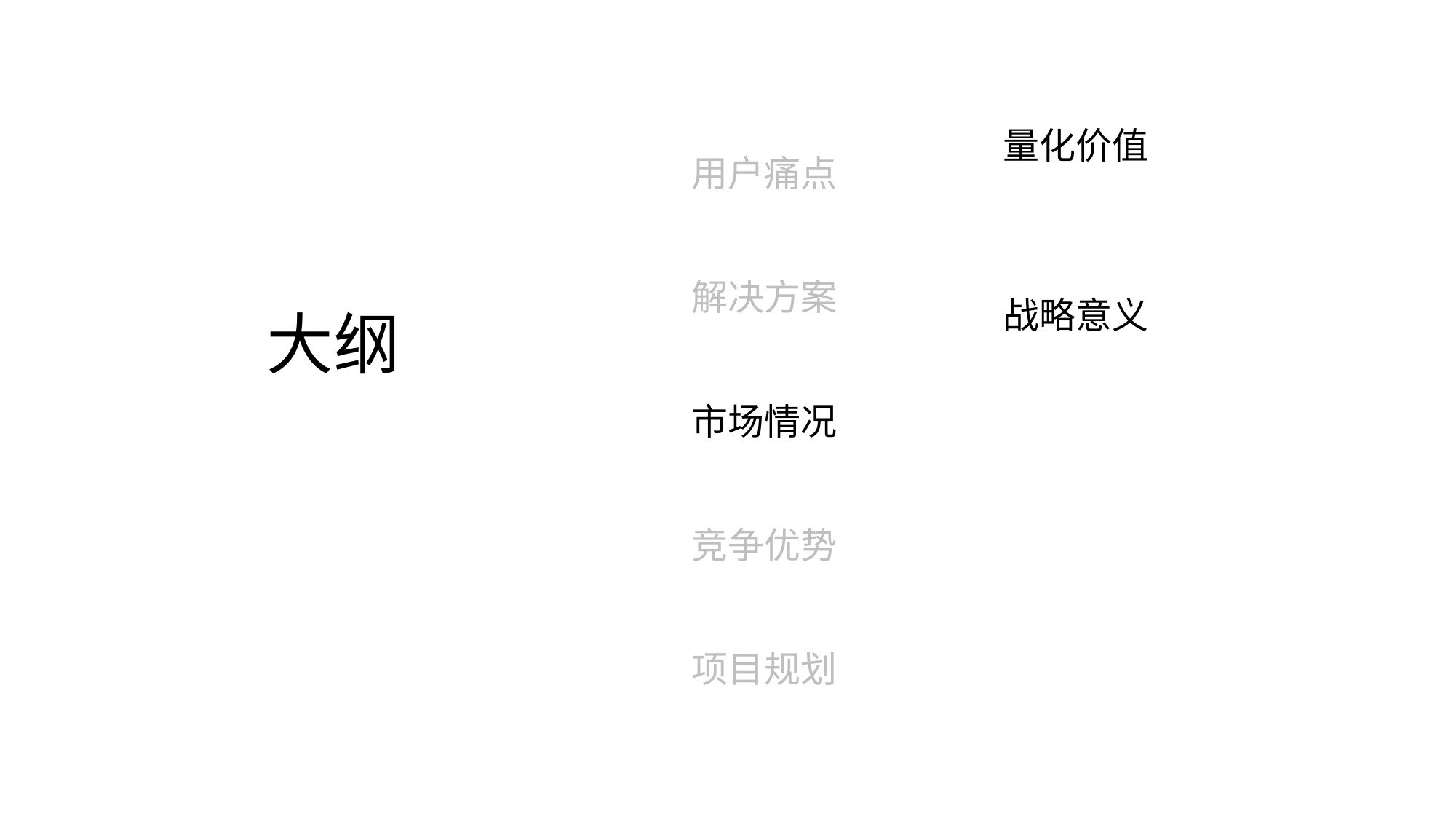

量化价值
用户痛点
# 大纲
解决方案
战略意义
市场情况
竞争优势
项目规划